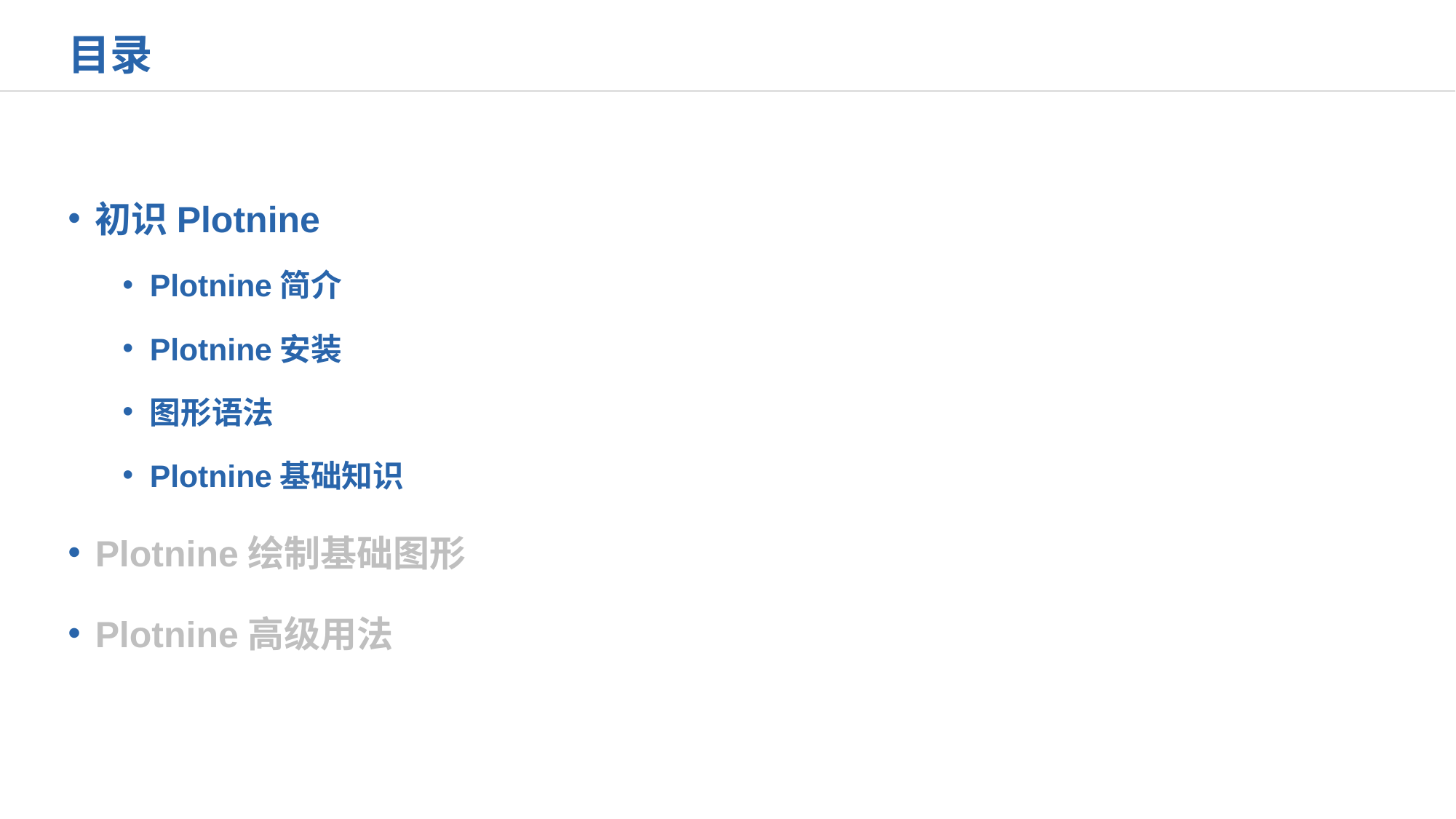

目录
初识Plotnine
Plotnine简介
Plotnine安装
图形语法
Plotnine基础知识
Plotnine绘制基础图形
Plotnine高级用法